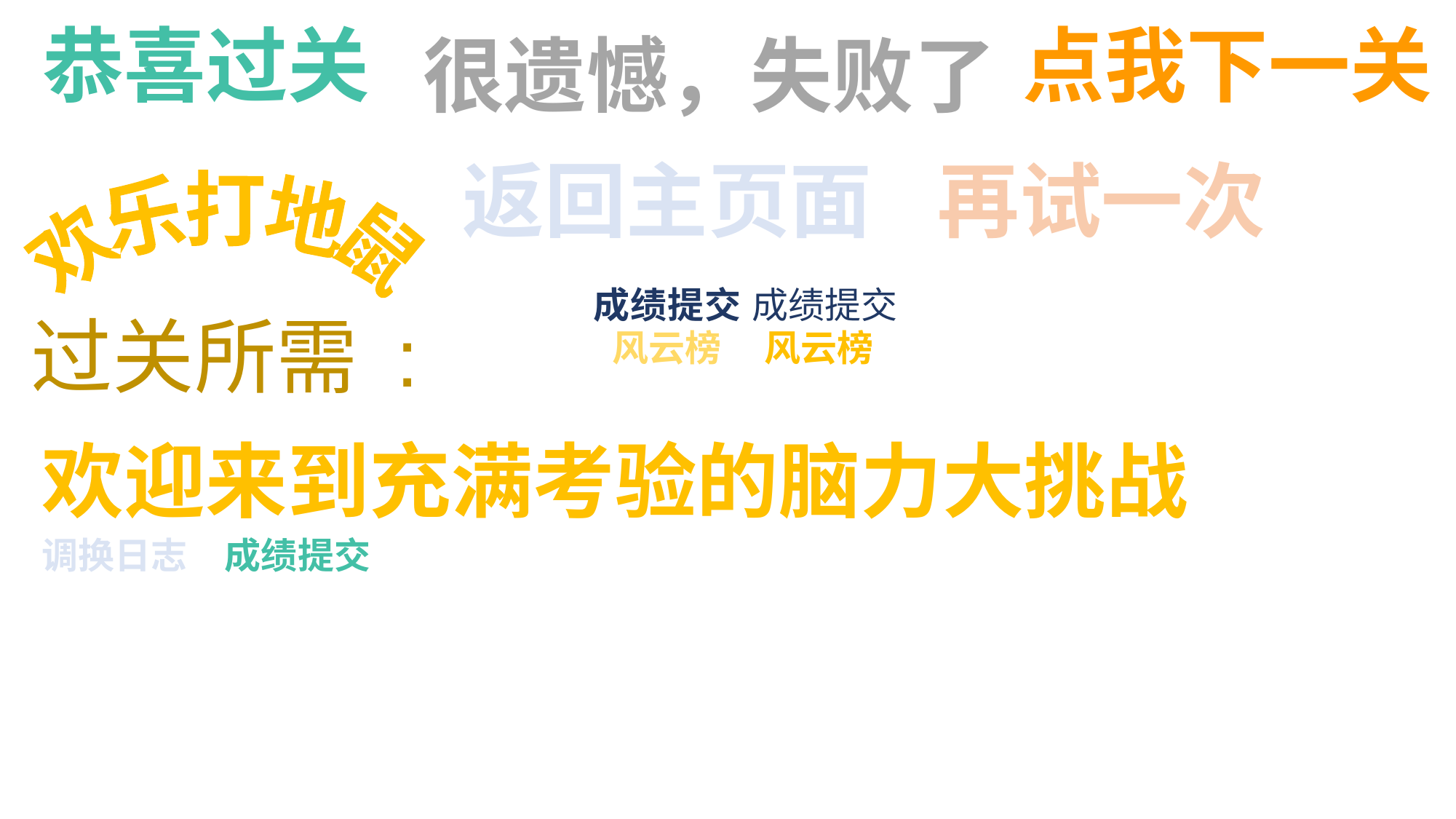

恭喜过关
点我下一关
很遗憾，失败了
返回主页面
再试一次
欢乐打地鼠
成绩提交
成绩提交
风云榜
风云榜
过关所需 :
欢迎来到充满考验的脑力大挑战
成绩提交
调换日志